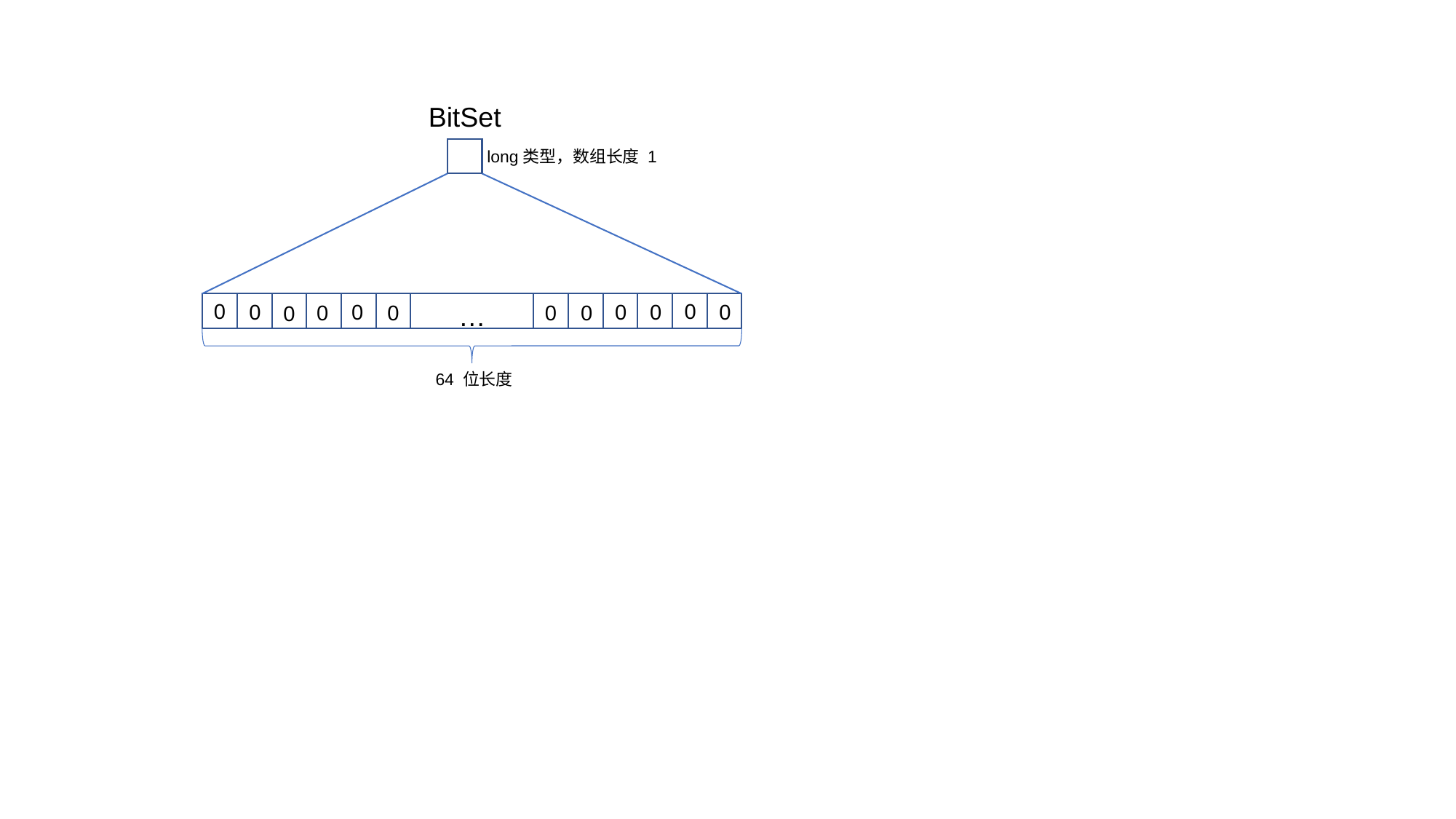

BitSet

long类型，数组长度 1
0
0
0
0
0
0
0

…

0
0
0
0
0
64 位长度